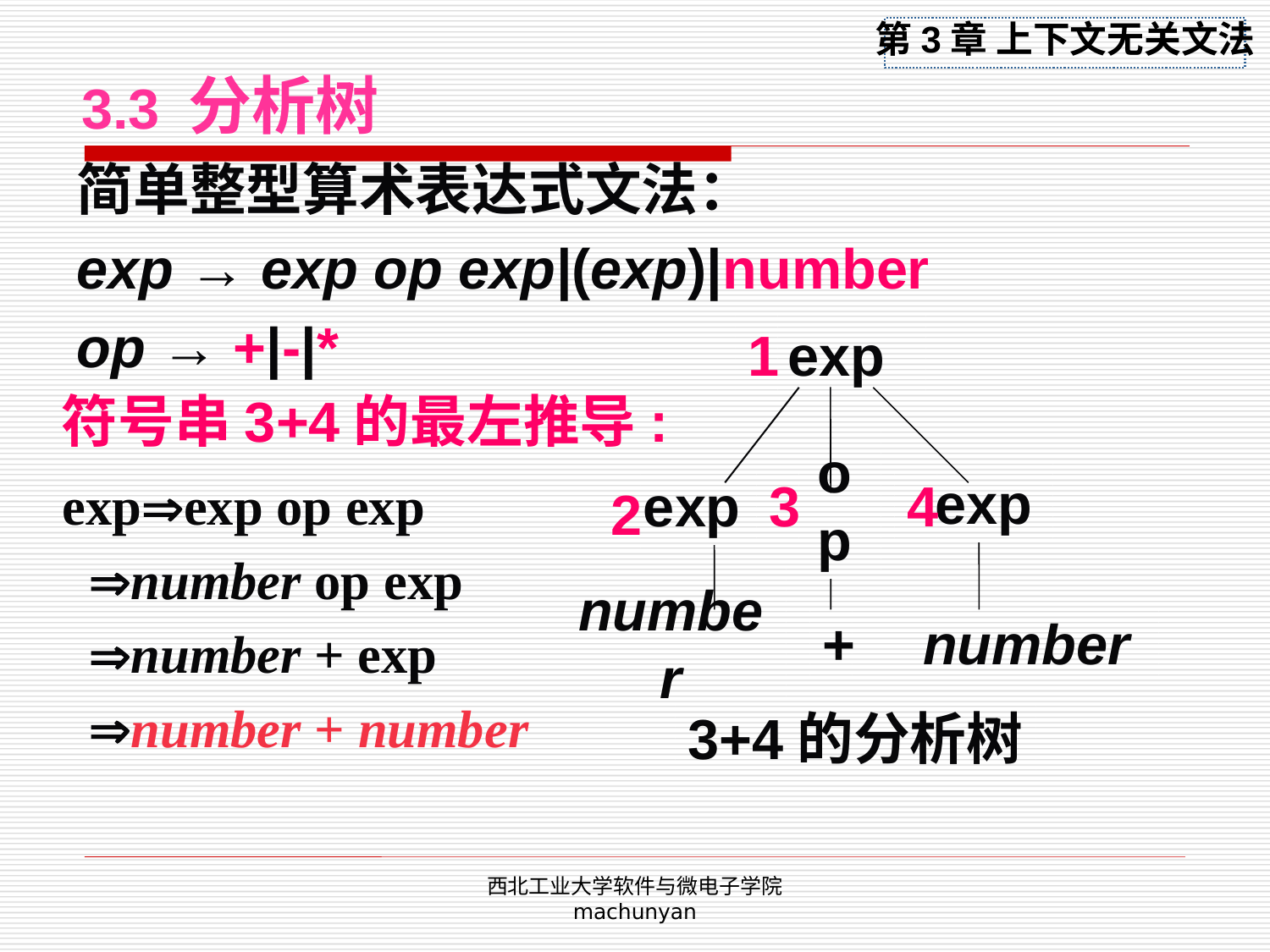

3.3 分析树
简单整型算术表达式文法：
exp → exp op exp|(exp)|number
op → +|-|*
1
exp

exp
exp
3
op
4
2
符号串3+4的最左推导:
exp⇒exp op exp
  ⇒number op exp
  ⇒number + exp
  ⇒number + number

number

number

+
3+4的分析树

西北工业大学软件与微电子学院 machunyan
65